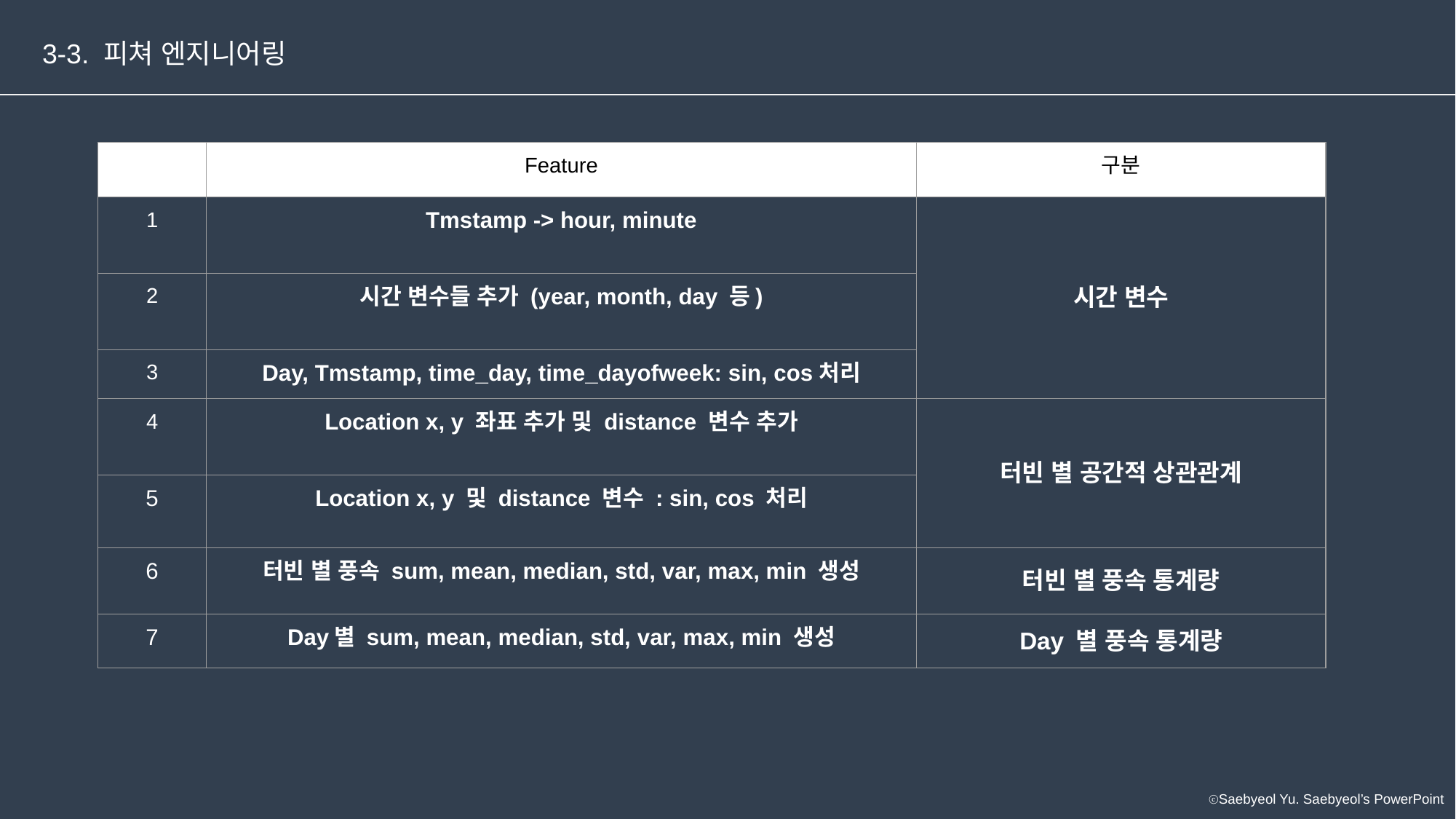

3-3. 피쳐 엔지니어링
|  | Feature | 구분 |
| --- | --- | --- |
| 1 | Tmstamp -> hour, minute | 시간 변수 |
| 2 | 시간 변수들 추가 (year, month, day 등) |  |
| 3 | Day, Tmstamp, time\_day, time\_dayofweek: sin, cos처리 |  |
| 4 | Location x, y 좌표 추가 및 distance 변수 추가 | 터빈 별 공간적 상관관계 |
| 5 | Location x, y 및 distance 변수 : sin, cos 처리 |  |
| 6 | 터빈 별 풍속 sum, mean, median, std, var, max, min 생성 | 터빈 별 풍속 통계량 |
| 7 | Day별 sum, mean, median, std, var, max, min 생성 | Day 별 풍속 통계량 |